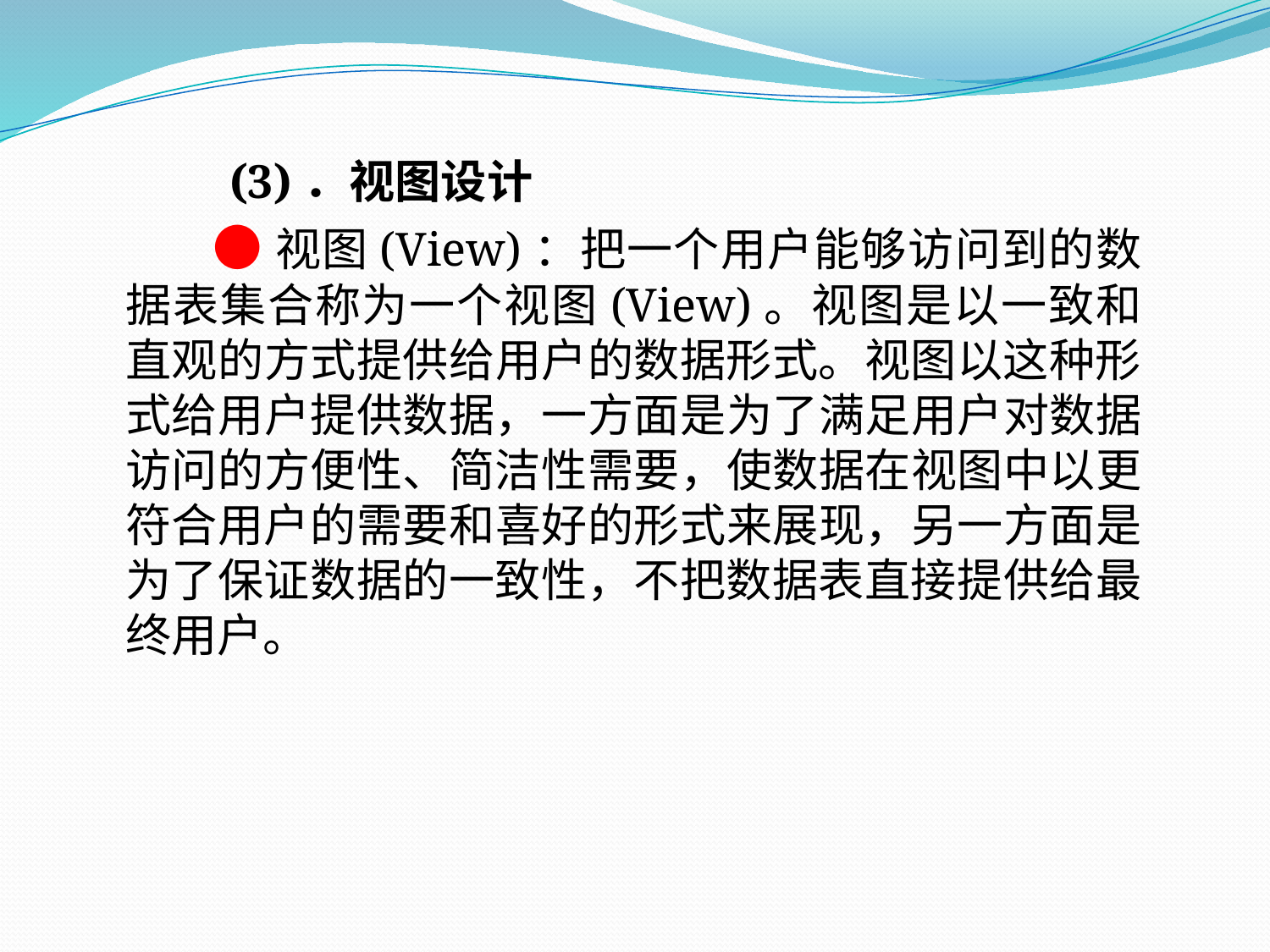

(3)．视图设计
           ●视图(View)：把一个用户能够访问到的数据表集合称为一个视图(View)。视图是以一致和直观的方式提供给用户的数据形式。视图以这种形式给用户提供数据，一方面是为了满足用户对数据访问的方便性、简洁性需要，使数据在视图中以更符合用户的需要和喜好的形式来展现，另一方面是为了保证数据的一致性，不把数据表直接提供给最终用户。